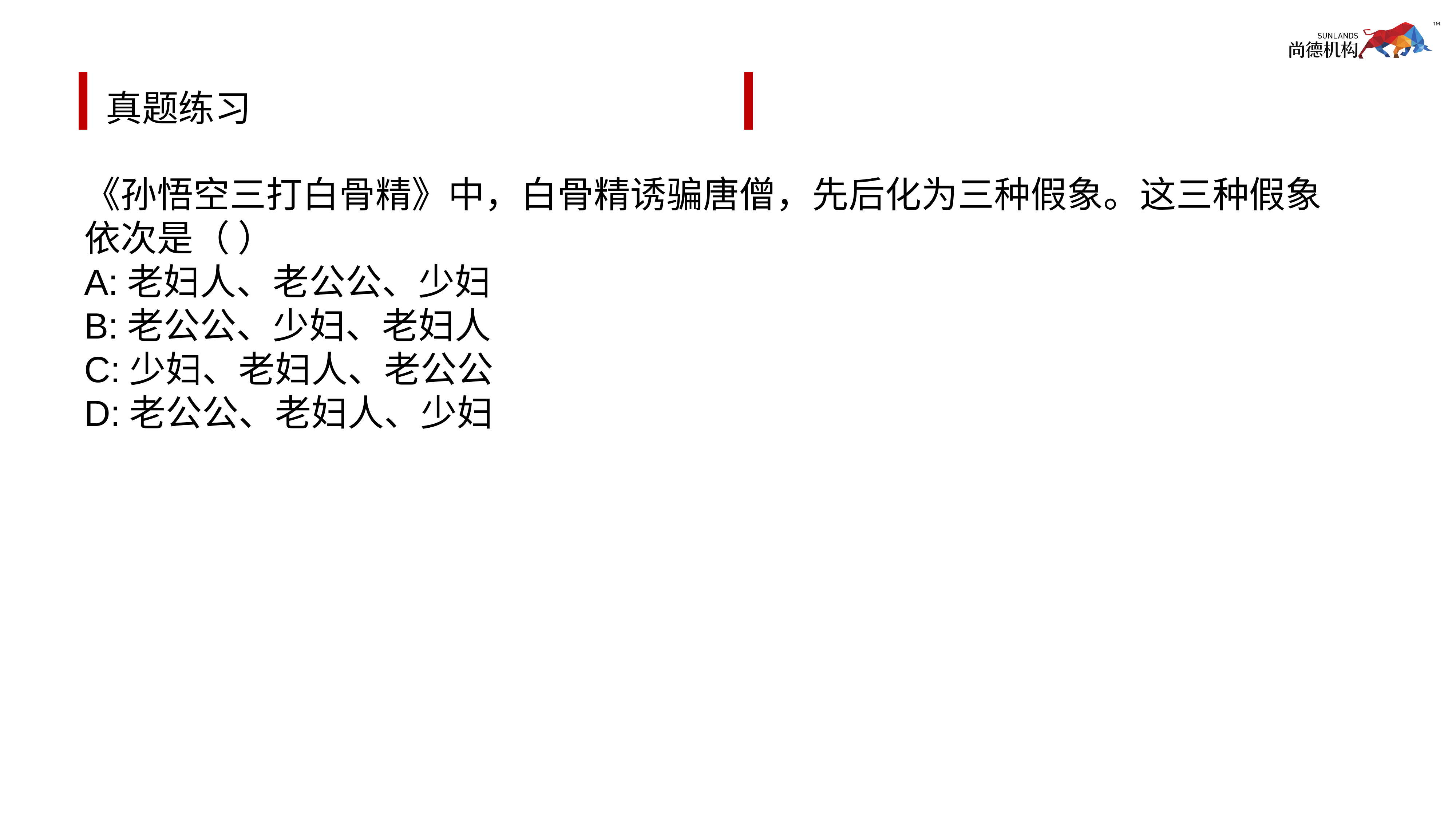

# 真题练习
《孙悟空三打白骨精》中，白骨精诱骗唐僧，先后化为三种假象。这三种假象依次是（ ）
A:老妇人、老公公、少妇
B:老公公、少妇、老妇人
C:少妇、老妇人、老公公
D:老公公、老妇人、少妇